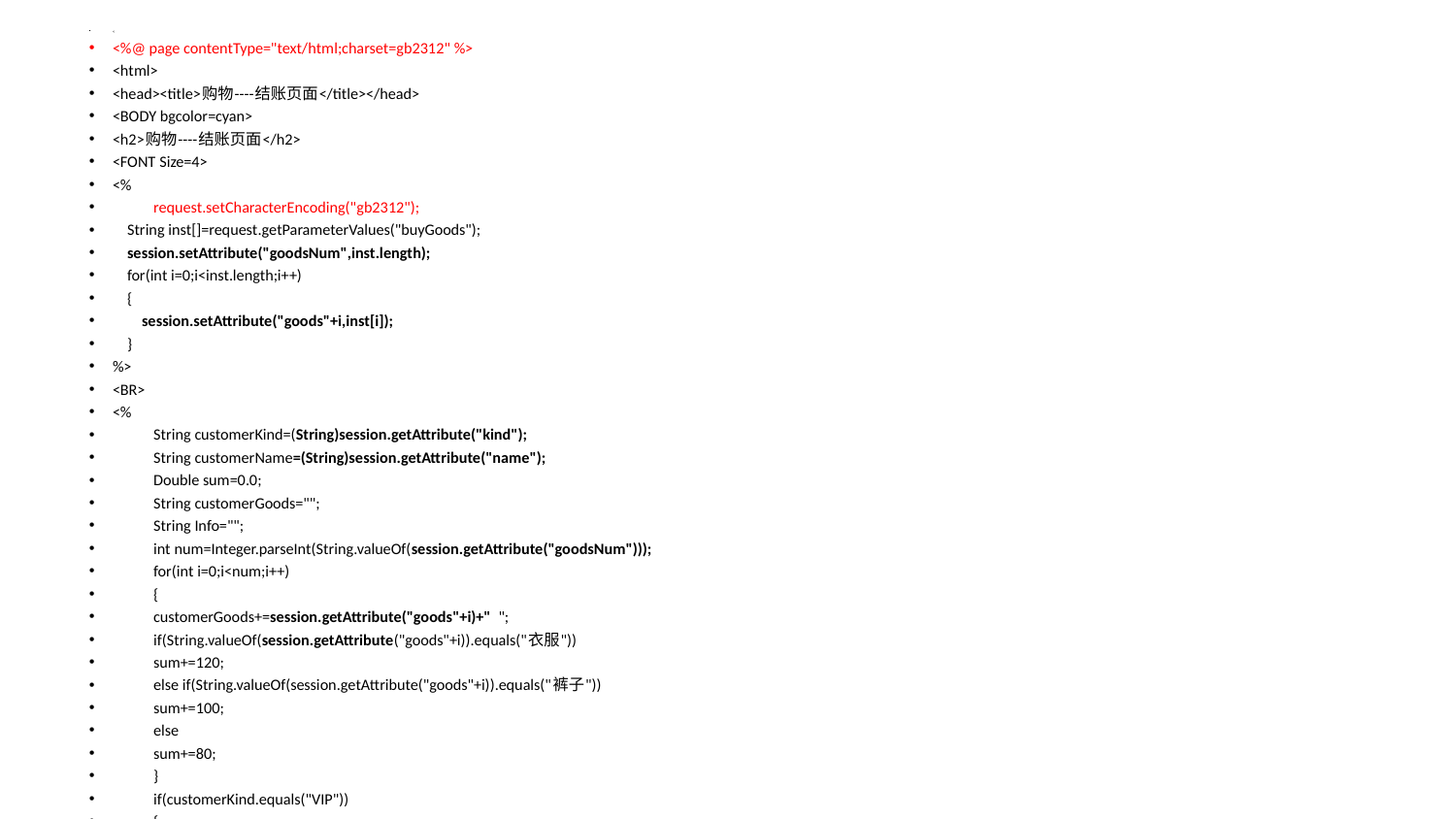

<
<%@ page contentType="text/html;charset=gb2312" %>
<html>
<head><title>购物----结账页面</title></head>
<BODY bgcolor=cyan>
<h2>购物----结账页面</h2>
<FONT Size=4>
<%
	request.setCharacterEncoding("gb2312");
    String inst[]=request.getParameterValues("buyGoods");
    session.setAttribute("goodsNum",inst.length);
    for(int i=0;i<inst.length;i++)
    {
        session.setAttribute("goods"+i,inst[i]);
    }
%>
<BR>
<%
	String customerKind=(String)session.getAttribute("kind");
	String customerName=(String)session.getAttribute("name");
	Double sum=0.0;
	String customerGoods="";
	String Info="";
	int num=Integer.parseInt(String.valueOf(session.getAttribute("goodsNum")));
	for(int i=0;i<num;i++)
	{
		customerGoods+=session.getAttribute("goods"+i)+"  ";
		if(String.valueOf(session.getAttribute("goods"+i)).equals("衣服"))
			sum+=120;
		else if(String.valueOf(session.getAttribute("goods"+i)).equals("裤子"))
			sum+=100;
		else
			sum+=80;
	}
	if(customerKind.equals("VIP"))
	{
		sum=sum*0.8;
		Info="您享有八折优惠，打折后的总金额是：";
	}
	else
		Info="总金额是：";
%>
<P>	<%=customerKind%>的姓名是：
    <%=customerName%>
<P>选择购买的商品是：
    <%=customerGoods%>
<P> <%=Info%>
    <%=sum%>
<P>欢迎您下次光临！
</FONT></BODY></HTML>